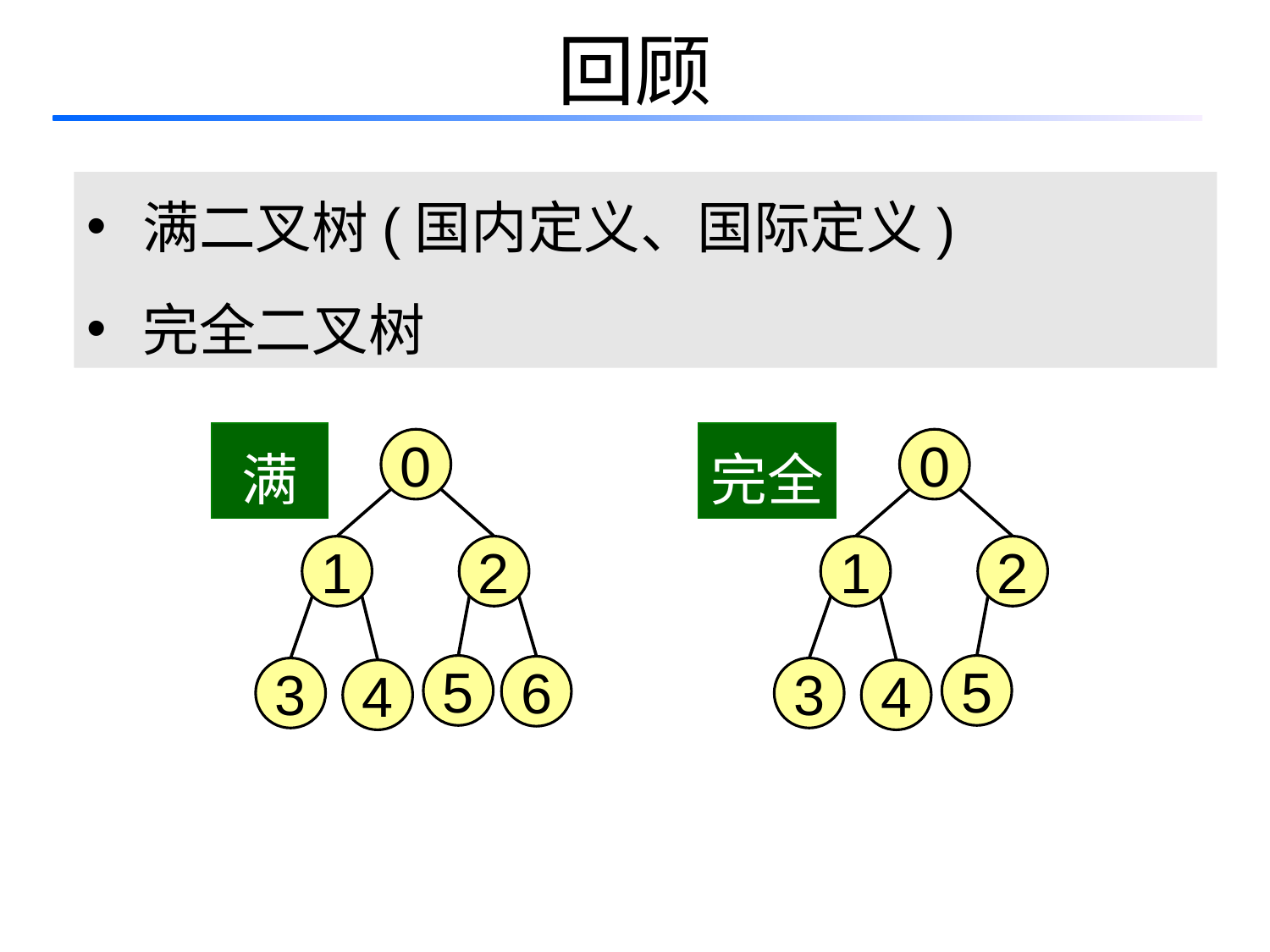

# 回顾

 满二叉树(国内定义、国际定义)
 完全二叉树
满
完全
0
0
1
2
1
2
5
5
6
3
3
4
4